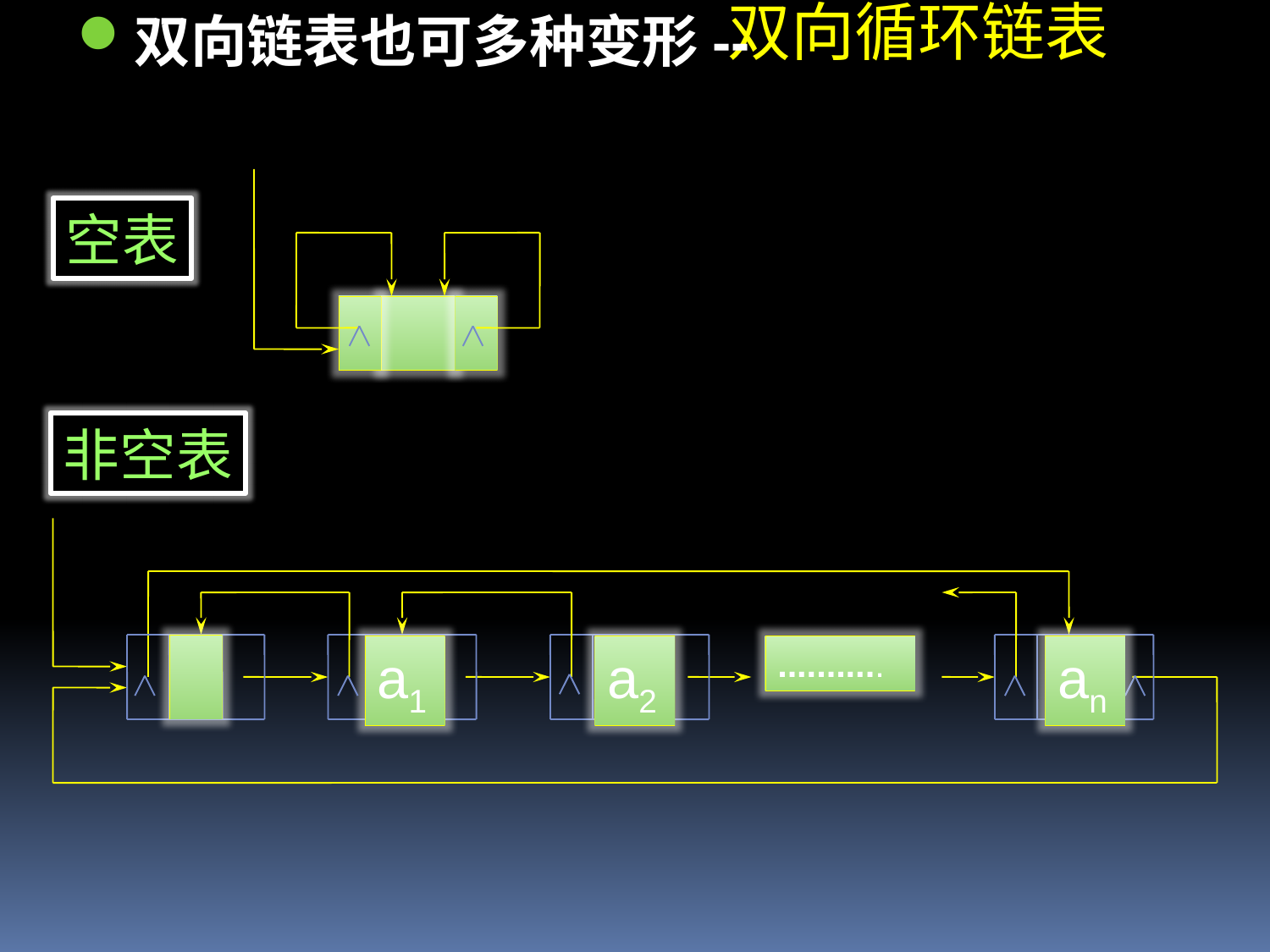

双向链表也可多种变形--
双向循环链表

空表

非空表

a1
a2
...........
an